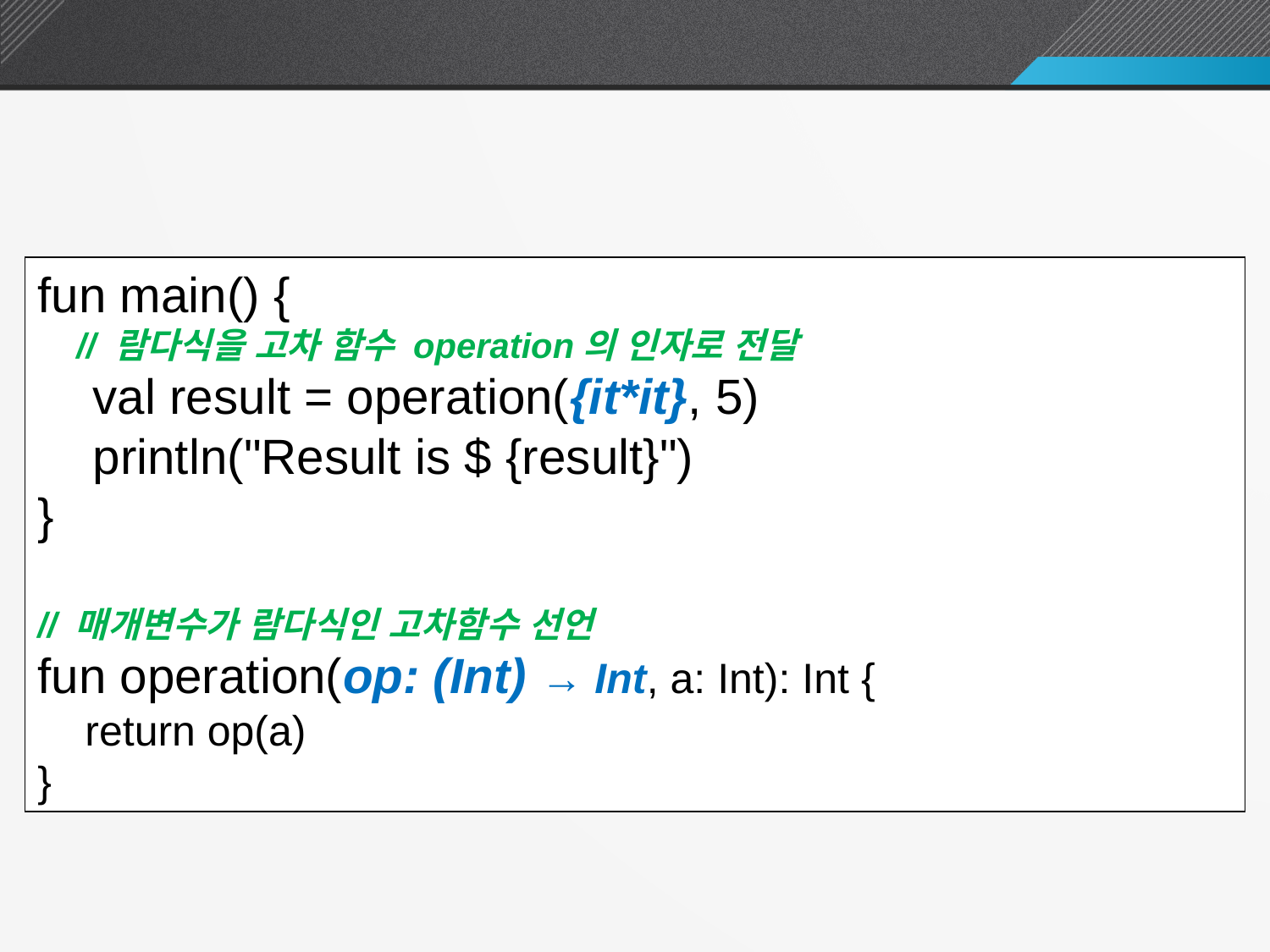

매개변수가 람다식인 고차함수
fun main() {
    // 람다식을 고차 함수 operation의 인자로 전달
    val result = operation({it*it}, 5)
    println("Result is $ {result}")
}

// 매개변수가 람다식인 고차함수 선언
fun operation(op: (Int) → Int, a: Int): Int {
    return op(a)
}